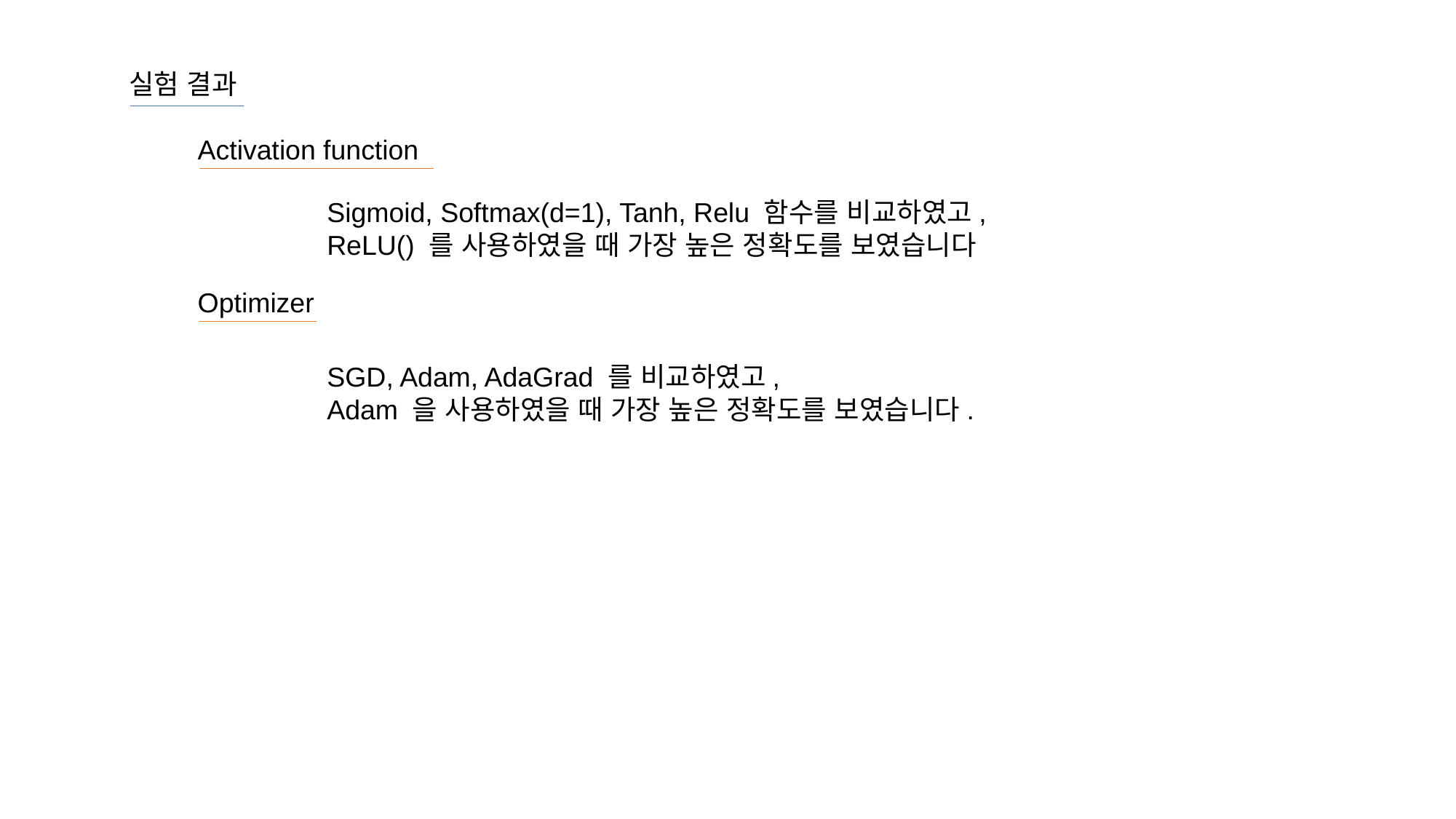

실험 결과
Activation function

Sigmoid, Softmax(d=1), Tanh, Relu 함수를 비교하였고,
ReLU() 를 사용하였을 때 가장 높은 정확도를 보였습니다
Optimizer
SGD, Adam, AdaGrad 를 비교하였고,
Adam 을 사용하였을 때 가장 높은 정확도를 보였습니다.